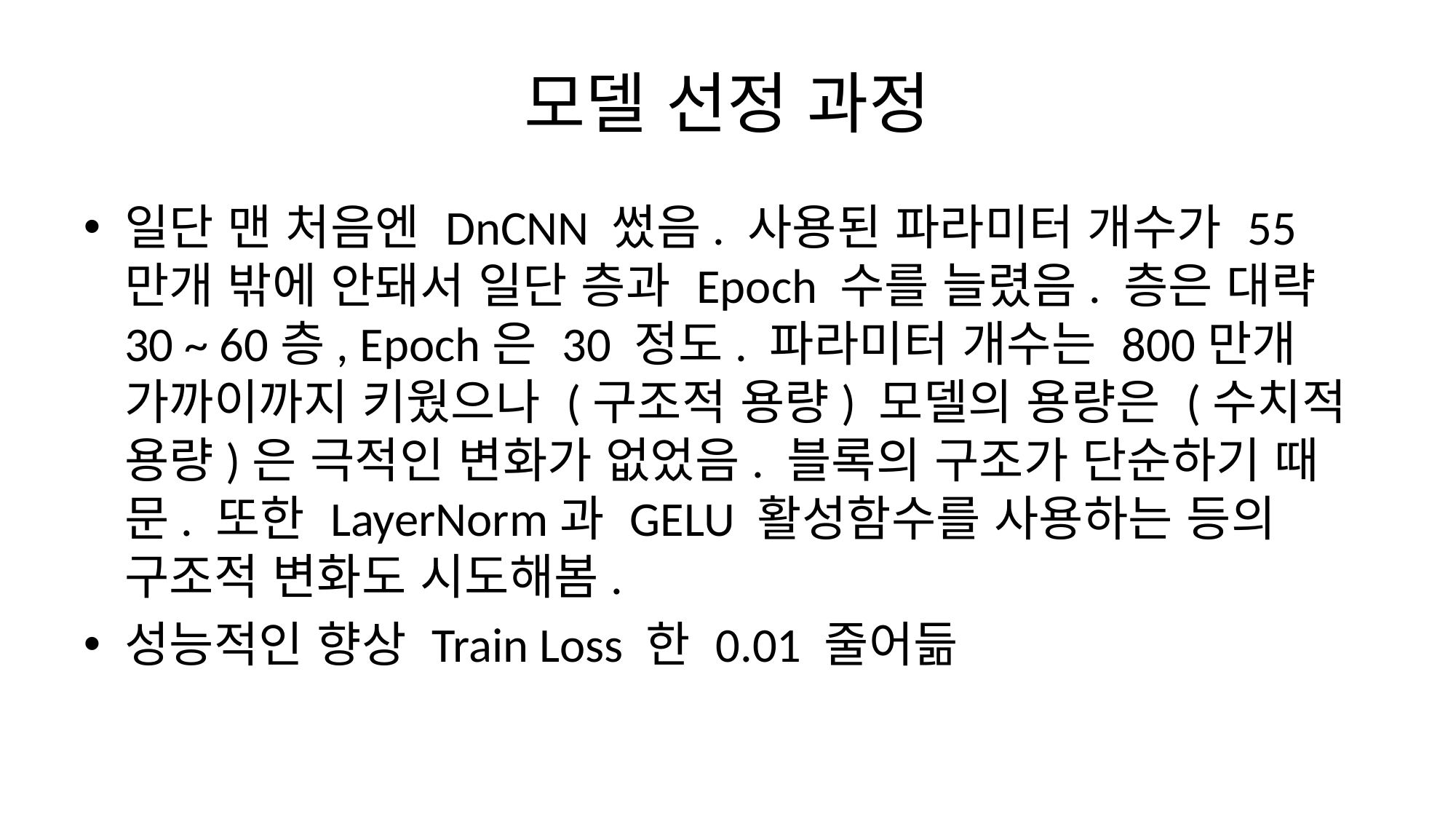

# 모델 선정 과정
일단 맨 처음엔 DnCNN 썼음. 사용된 파라미터 개수가 55만개 밖에 안돼서 일단 층과 Epoch 수를 늘렸음. 층은 대략 30 ~ 60층, Epoch은 30 정도. 파라미터 개수는 800만개 가까이까지 키웠으나 (구조적 용량) 모델의 용량은 (수치적 용량)은 극적인 변화가 없었음. 블록의 구조가 단순하기 때문. 또한 LayerNorm과 GELU 활성함수를 사용하는 등의 구조적 변화도 시도해봄.
성능적인 향상 Train Loss 한 0.01 줄어듦